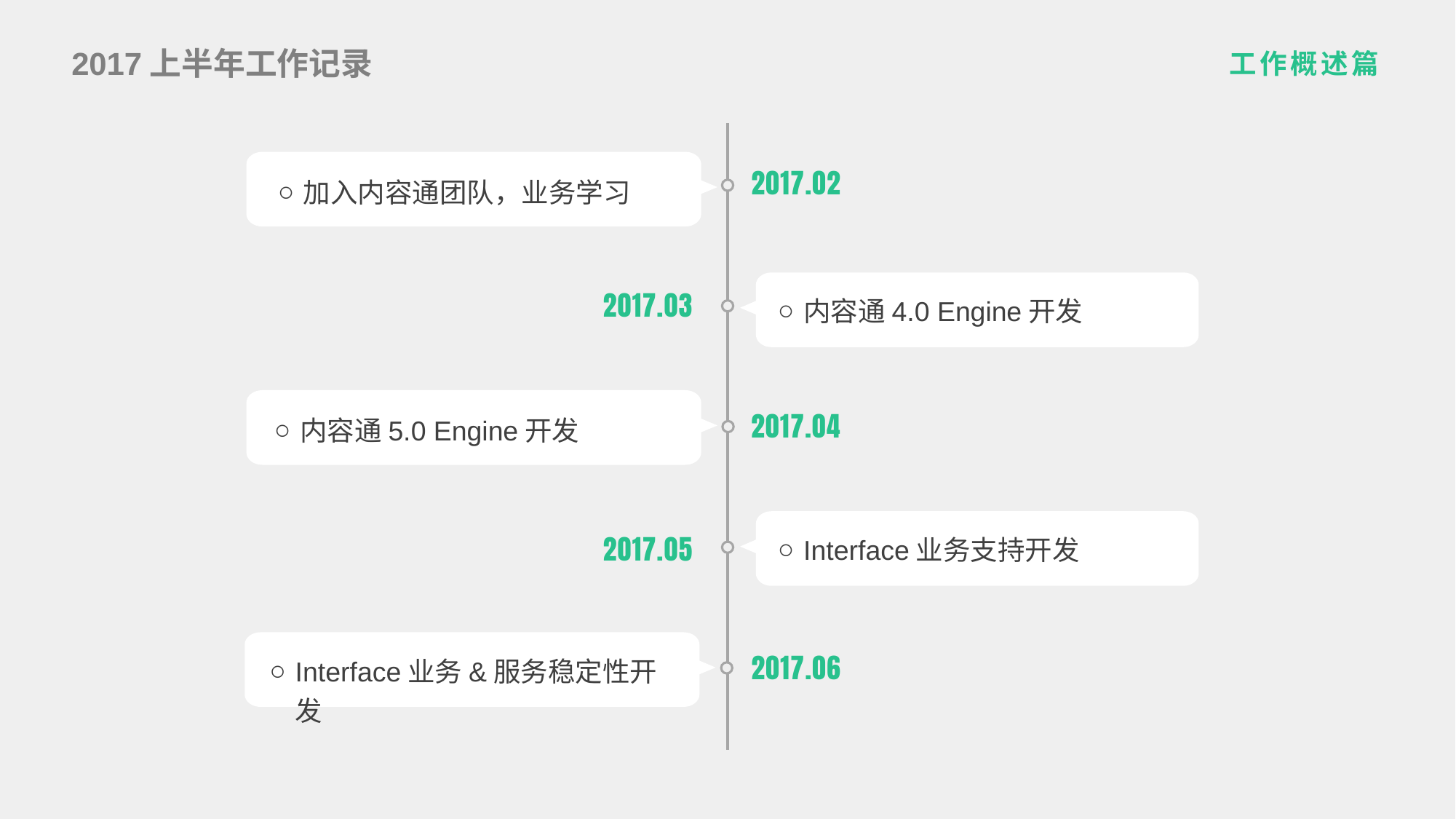

# 2017上半年工作记录
工作概述篇

加入内容通团队，业务学习
2017.02

内容通4.0 Engine开发
2017.03

内容通5.0 Engine开发
2017.04

Interface业务支持开发

2017.05

Interface业务&服务稳定性开发
2017.06